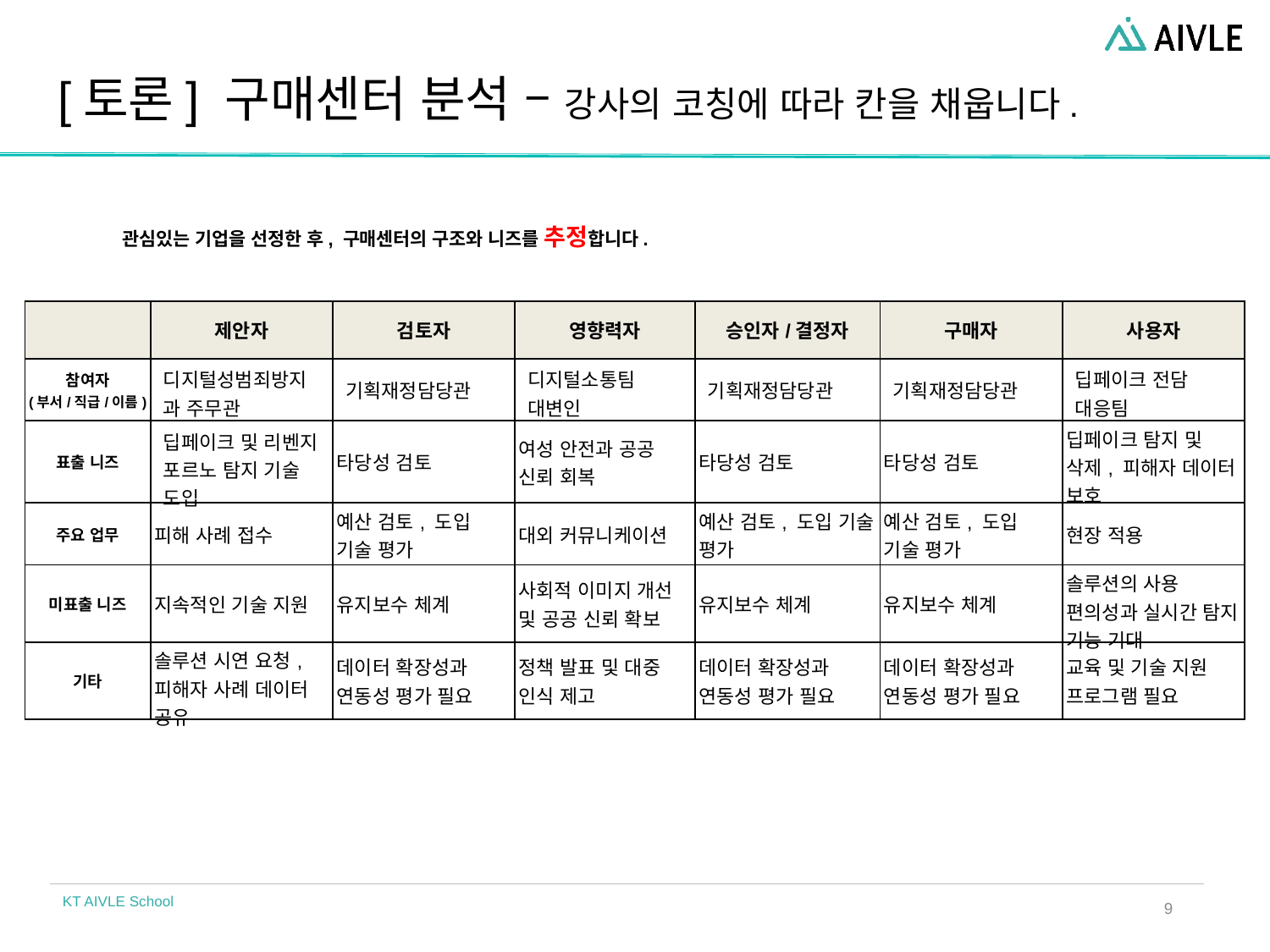

# [토론] 구매센터 분석 – 강사의 코칭에 따라 칸을 채웁니다.
관심있는 기업을 선정한 후, 구매센터의 구조와 니즈를 추정합니다.
|  | 제안자 | 검토자 | 영향력자 | 승인자/결정자 | 구매자 | 사용자 |
| --- | --- | --- | --- | --- | --- | --- |
| 참여자 (부서/직급/이름) | 디지털성범죄방지과 주무관 | 기획재정담당관 | 디지털소통팀 대변인 | 기획재정담당관 | 기획재정담당관 | 딥페이크 전담 대응팀 |
| 표출 니즈 | 딥페이크 및 리벤지 포르노 탐지 기술 도입 | 타당성 검토 | 여성 안전과 공공 신뢰 회복 | 타당성 검토 | 타당성 검토 | 딥페이크 탐지 및 삭제, 피해자 데이터 보호 |
| 주요 업무 | 피해 사례 접수 | 예산 검토, 도입 기술 평가 | 대외 커뮤니케이션 | 예산 검토, 도입 기술 평가 | 예산 검토, 도입 기술 평가 | 현장 적용 |
| 미표출 니즈 | 지속적인 기술 지원 | 유지보수 체계 | 사회적 이미지 개선 및 공공 신뢰 확보 | 유지보수 체계 | 유지보수 체계 | 솔루션의 사용 편의성과 실시간 탐지 기능 기대 |
| 기타 | 솔루션 시연 요청, 피해자 사례 데이터 공유 | 데이터 확장성과 연동성 평가 필요 | 정책 발표 및 대중 인식 제고 | 데이터 확장성과 연동성 평가 필요 | 데이터 확장성과 연동성 평가 필요 | 교육 및 기술 지원 프로그램 필요 |